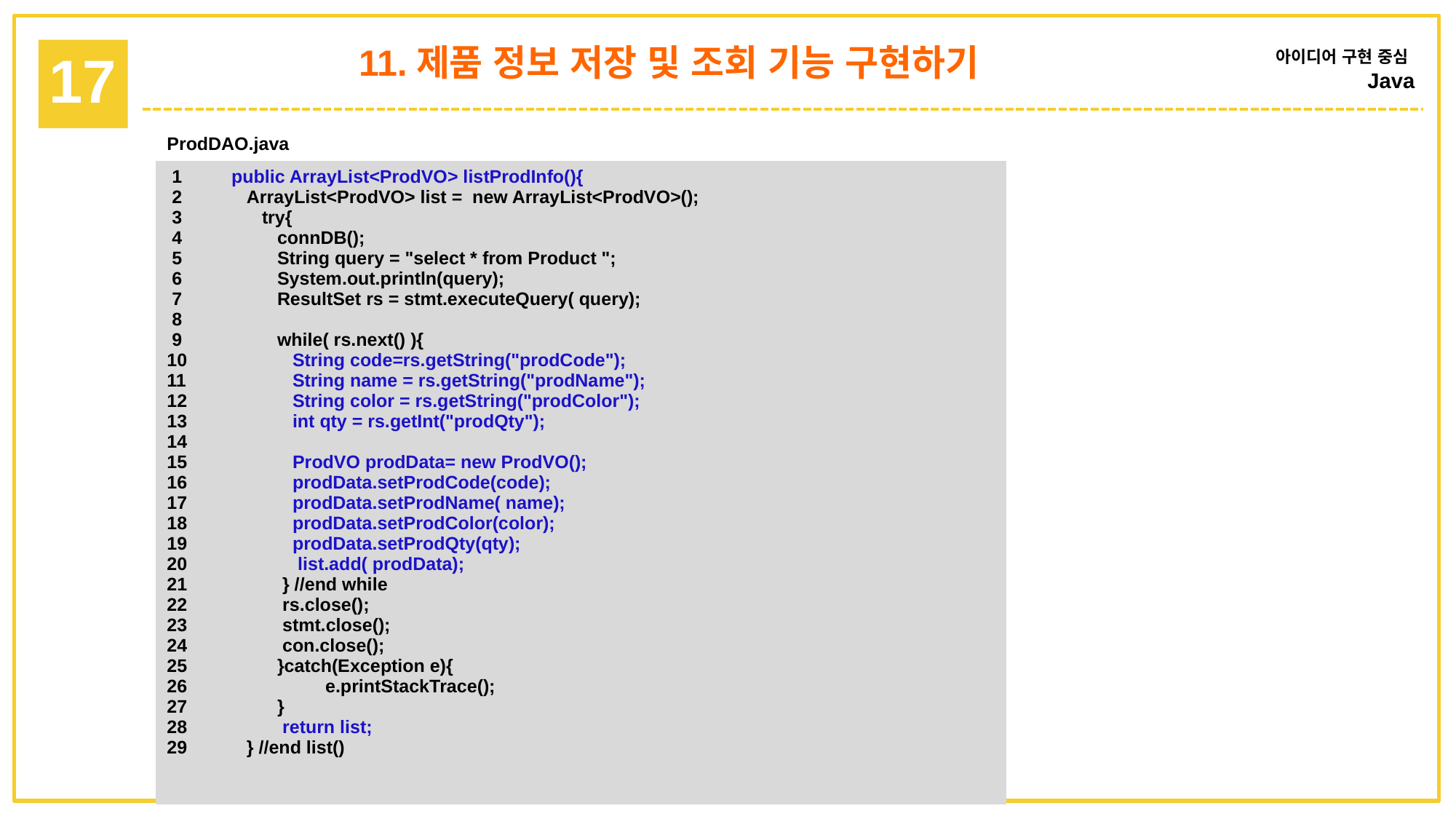

11.제품 정보 저장 및 조회 기능 구현하기
아이디어 구현 중심
Java
17

| ProdDAO.java |  |
| --- | --- |
| 1 2 3 4 5 6 7 8 9 10 11 12 13 14 15 16 17 18 19 20 21 22 23 24 25 26 27 28 29 | public ArrayList<ProdVO> listProdInfo(){ ArrayList<ProdVO> list = new ArrayList<ProdVO>(); try{ connDB(); String query = "select \* from Product "; System.out.println(query); ResultSet rs = stmt.executeQuery( query); while( rs.next() ){ String code=rs.getString("prodCode"); String name = rs.getString("prodName"); String color = rs.getString("prodColor"); int qty = rs.getInt("prodQty"); ProdVO prodData= new ProdVO(); prodData.setProdCode(code); prodData.setProdName( name); prodData.setProdColor(color); prodData.setProdQty(qty); list.add( prodData); } //end while rs.close(); stmt.close(); con.close(); }catch(Exception e){ e.printStackTrace(); } return list; } //end list() |